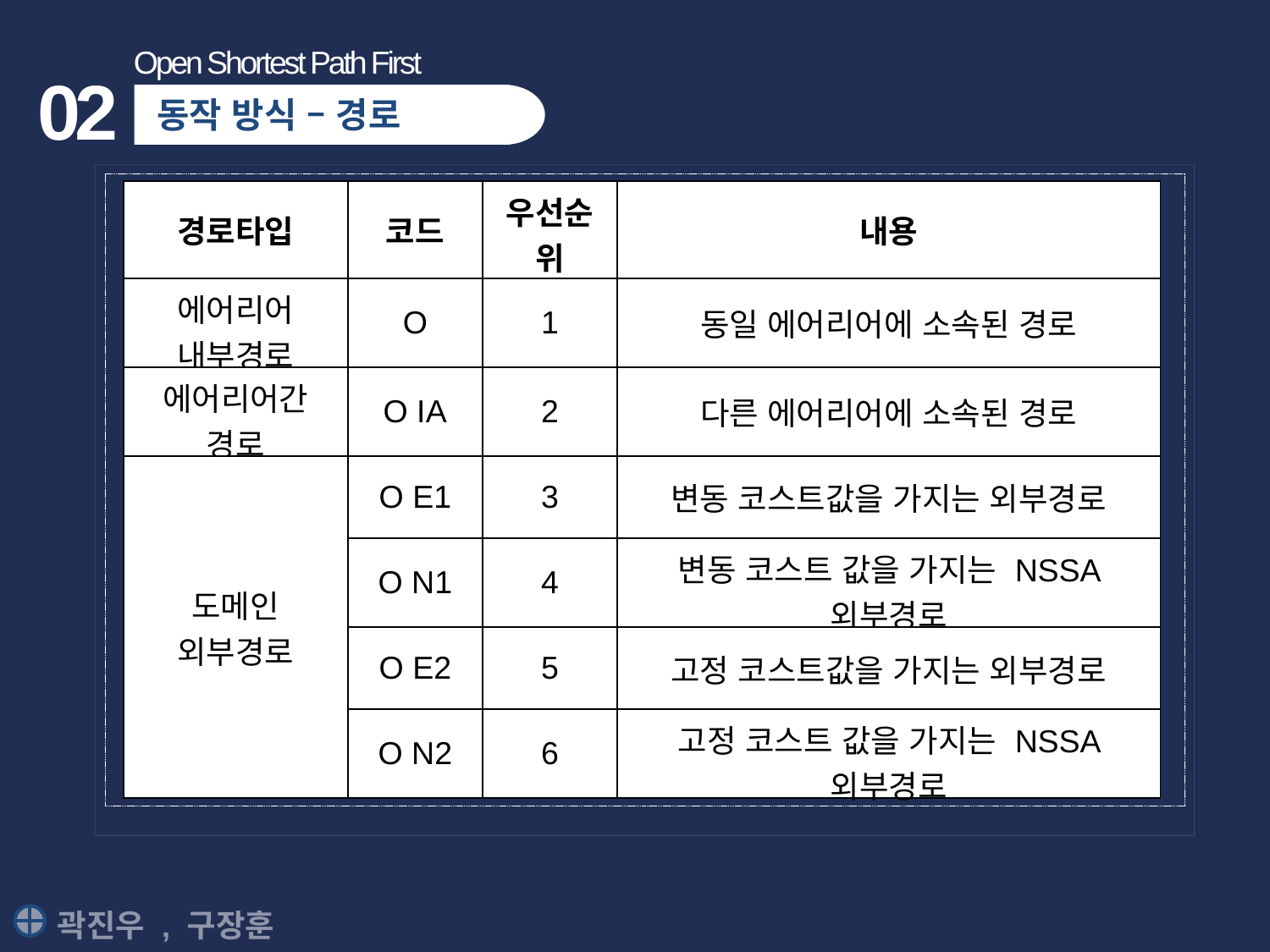

Open Shortest Path First
02

동작 방식 – 경로

| 경로타입 | 코드 | 우선순위 | 내용 |
| --- | --- | --- | --- |
| 에어리어 내부경로 | O | 1 | 동일 에어리어에 소속된 경로 |
| 에어리어간 경로 | O IA | 2 | 다른 에어리어에 소속된 경로 |
| 도메인 외부경로 | O E1 | 3 | 변동 코스트값을 가지는 외부경로 |
|  | O N1 | 4 | 변동 코스트 값을 가지는 NSSA 외부경로 |
|  | O E2 | 5 | 고정 코스트값을 가지는 외부경로 |
|  | O N2 | 6 | 고정 코스트 값을 가지는 NSSA 외부경로 |
곽진우 , 구장훈